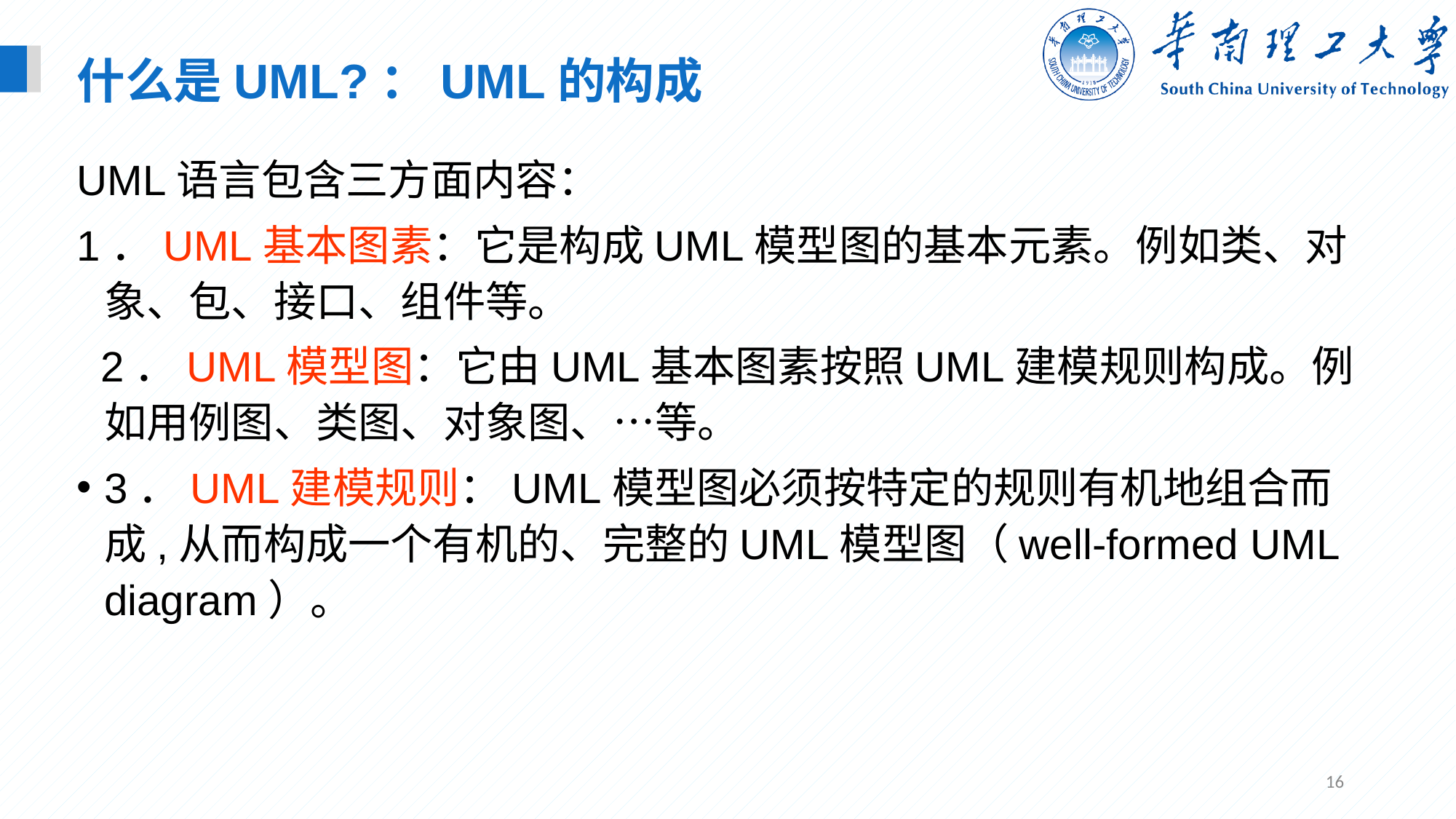

什么是UML?：UML的构成
UML语言包含三方面内容：
1．UML基本图素：它是构成UML模型图的基本元素。例如类、对象、包、接口、组件等。
  2．UML模型图：它由UML基本图素按照UML建模规则构成。例如用例图、类图、对象图、…等。
3．UML建模规则：UML模型图必须按特定的规则有机地组合而成,从而构成一个有机的、完整的UML模型图（well-formed UML diagram）。
16